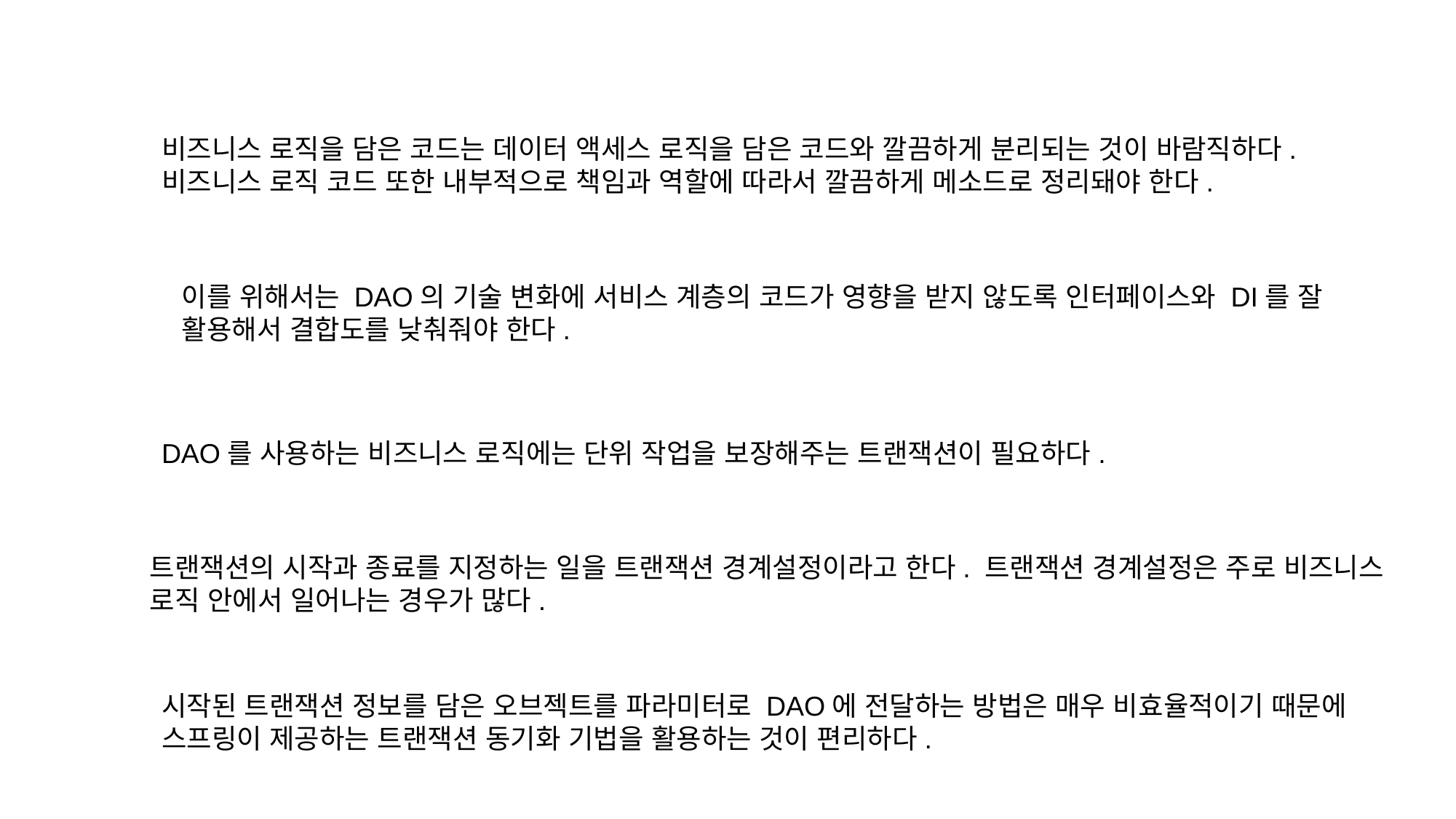

비즈니스 로직을 담은 코드는 데이터 액세스 로직을 담은 코드와 깔끔하게 분리되는 것이 바람직하다. 비즈니스 로직 코드 또한 내부적으로 책임과 역할에 따라서 깔끔하게 메소드로 정리돼야 한다.
이를 위해서는 DAO의 기술 변화에 서비스 계층의 코드가 영향을 받지 않도록 인터페이스와 DI를 잘 활용해서 결합도를 낮춰줘야 한다.
DAO를 사용하는 비즈니스 로직에는 단위 작업을 보장해주는 트랜잭션이 필요하다.
트랜잭션의 시작과 종료를 지정하는 일을 트랜잭션 경계설정이라고 한다. 트랜잭션 경계설정은 주로 비즈니스 로직 안에서 일어나는 경우가 많다.
시작된 트랜잭션 정보를 담은 오브젝트를 파라미터로 DAO에 전달하는 방법은 매우 비효율적이기 때문에 스프링이 제공하는 트랜잭션 동기화 기법을 활용하는 것이 편리하다.